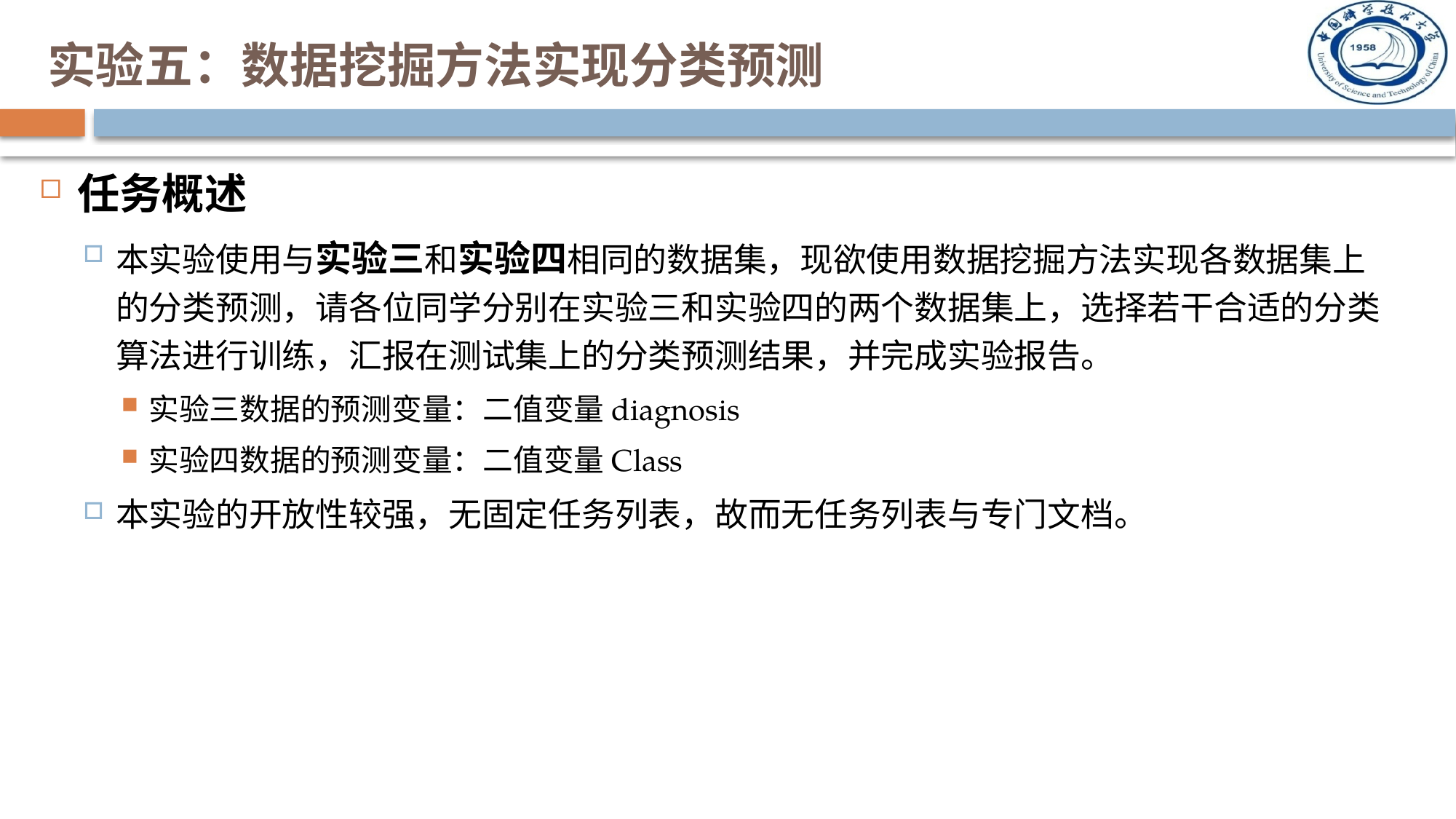

# 实验五：数据挖掘方法实现分类预测
任务概述
本实验使用与实验三和实验四相同的数据集，现欲使用数据挖掘方法实现各数据集上的分类预测，请各位同学分别在实验三和实验四的两个数据集上，选择若干合适的分类算法进行训练，汇报在测试集上的分类预测结果，并完成实验报告。
实验三数据的预测变量：二值变量diagnosis
实验四数据的预测变量：二值变量Class
本实验的开放性较强，无固定任务列表，故而无任务列表与专门文档。